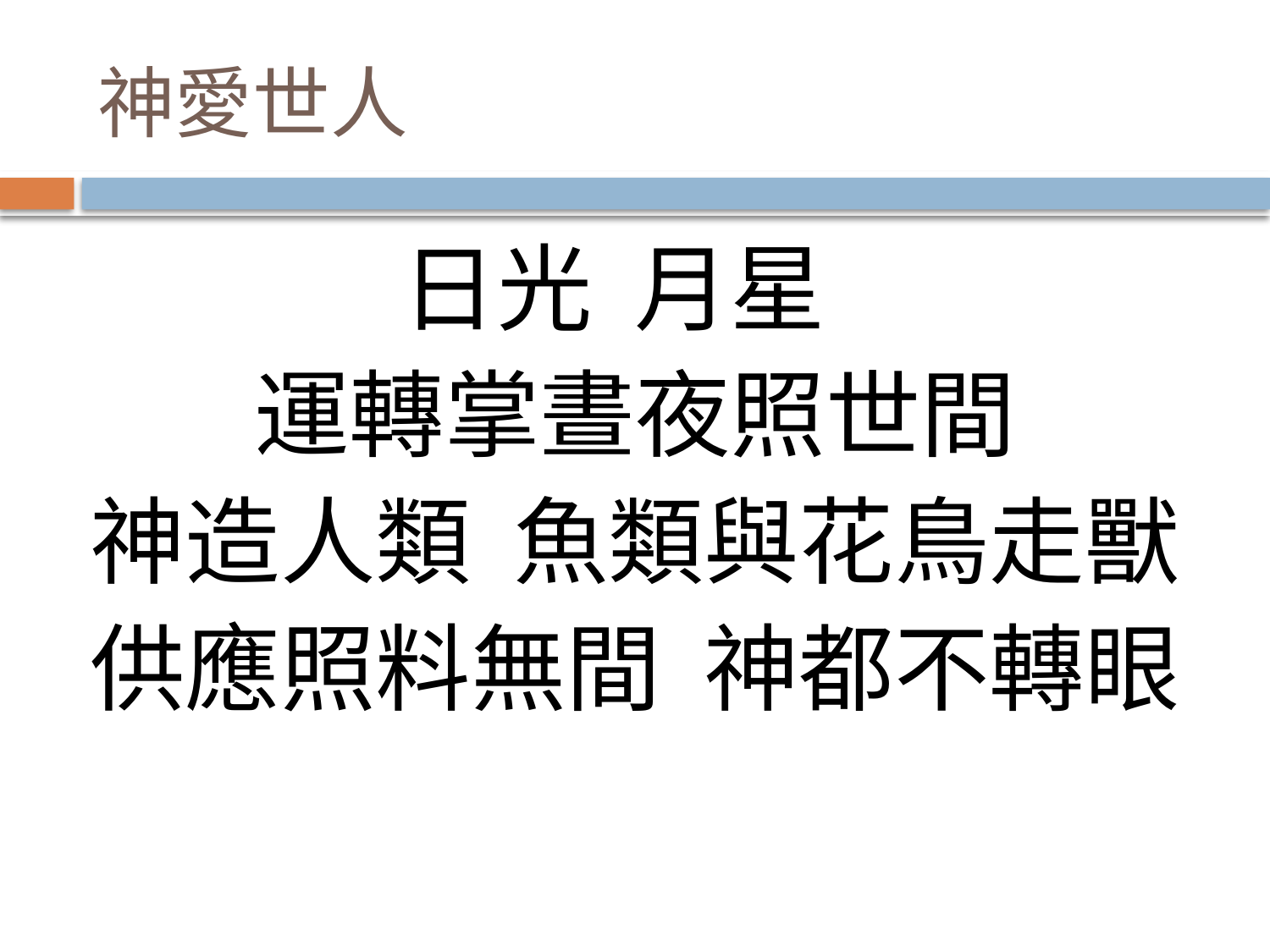

# 神愛世人
日光  月星
運轉掌晝夜照世間
神造人類  魚類與花鳥走獸
供應照料無間  神都不轉眼